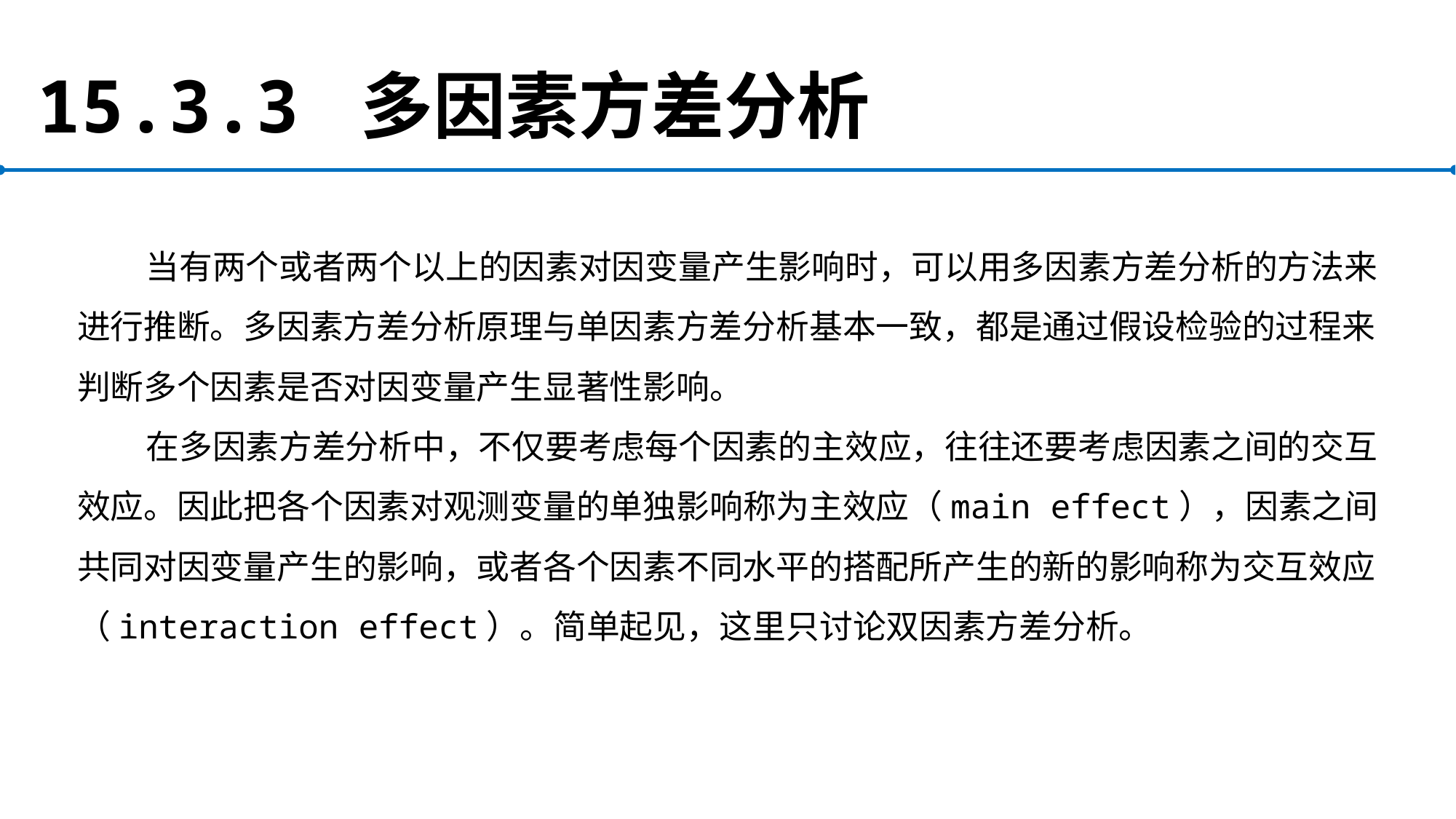

# 15.3.3 多因素方差分析
当有两个或者两个以上的因素对因变量产生影响时，可以用多因素方差分析的方法来进行推断。多因素方差分析原理与单因素方差分析基本一致，都是通过假设检验的过程来判断多个因素是否对因变量产生显著性影响。
在多因素方差分析中，不仅要考虑每个因素的主效应，往往还要考虑因素之间的交互效应。因此把各个因素对观测变量的单独影响称为主效应（main effect），因素之间共同对因变量产生的影响，或者各个因素不同水平的搭配所产生的新的影响称为交互效应（interaction effect）。简单起见，这里只讨论双因素方差分析。